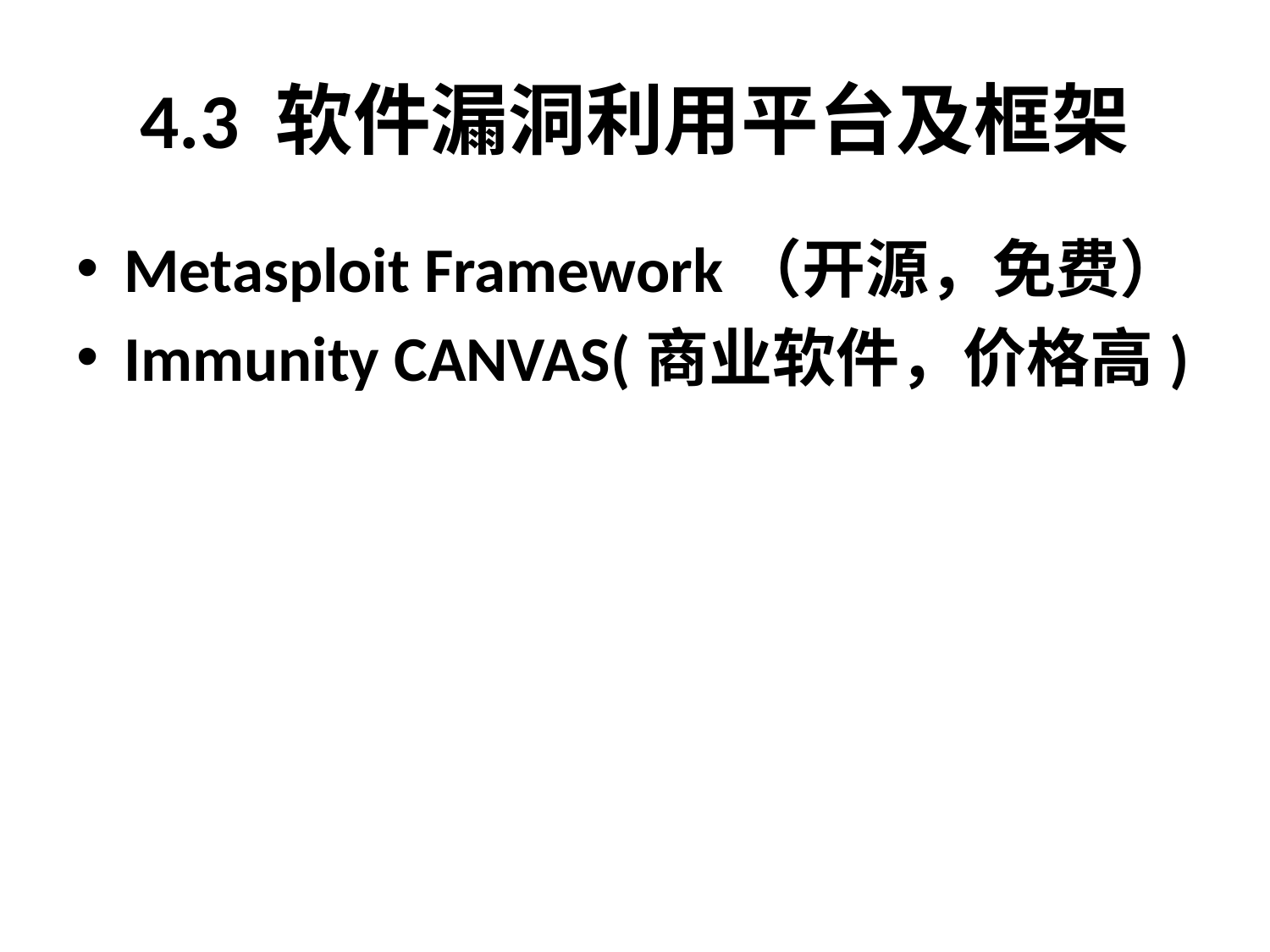

# 4.3 软件漏洞利用平台及框架
Metasploit Framework（开源，免费）
Immunity CANVAS(商业软件，价格高)